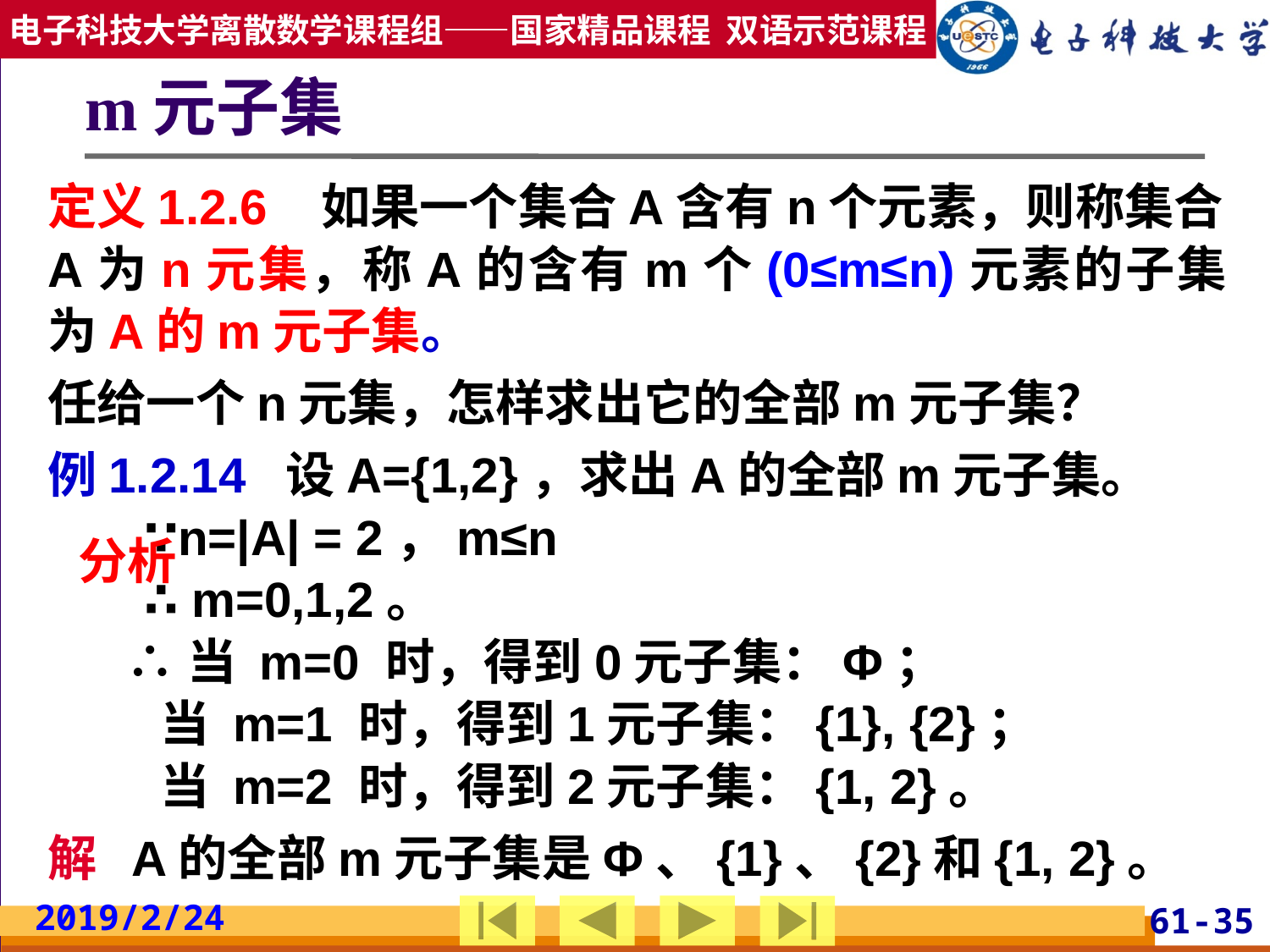

# m元子集
定义1.2.6   如果一个集合A含有n个元素，则称集合A为n元集，称A的含有m个(0≤m≤n)元素的子集为A的m元子集。
任给一个n元集，怎样求出它的全部m元子集？
例1.2.14  设A={1,2}，求出A的全部m元子集。
       ∵n=|A| = 2，m≤n
       ∴ m=0,1,2。
       ∴当 m=0 时，得到0元子集：Φ；
         当 m=1 时，得到1元子集：{1}, {2}；
         当 m=2 时，得到2元子集：{1, 2}。
解  A的全部m元子集是Φ、{1}、{2}和{1, 2}。
分析
2019/2/24